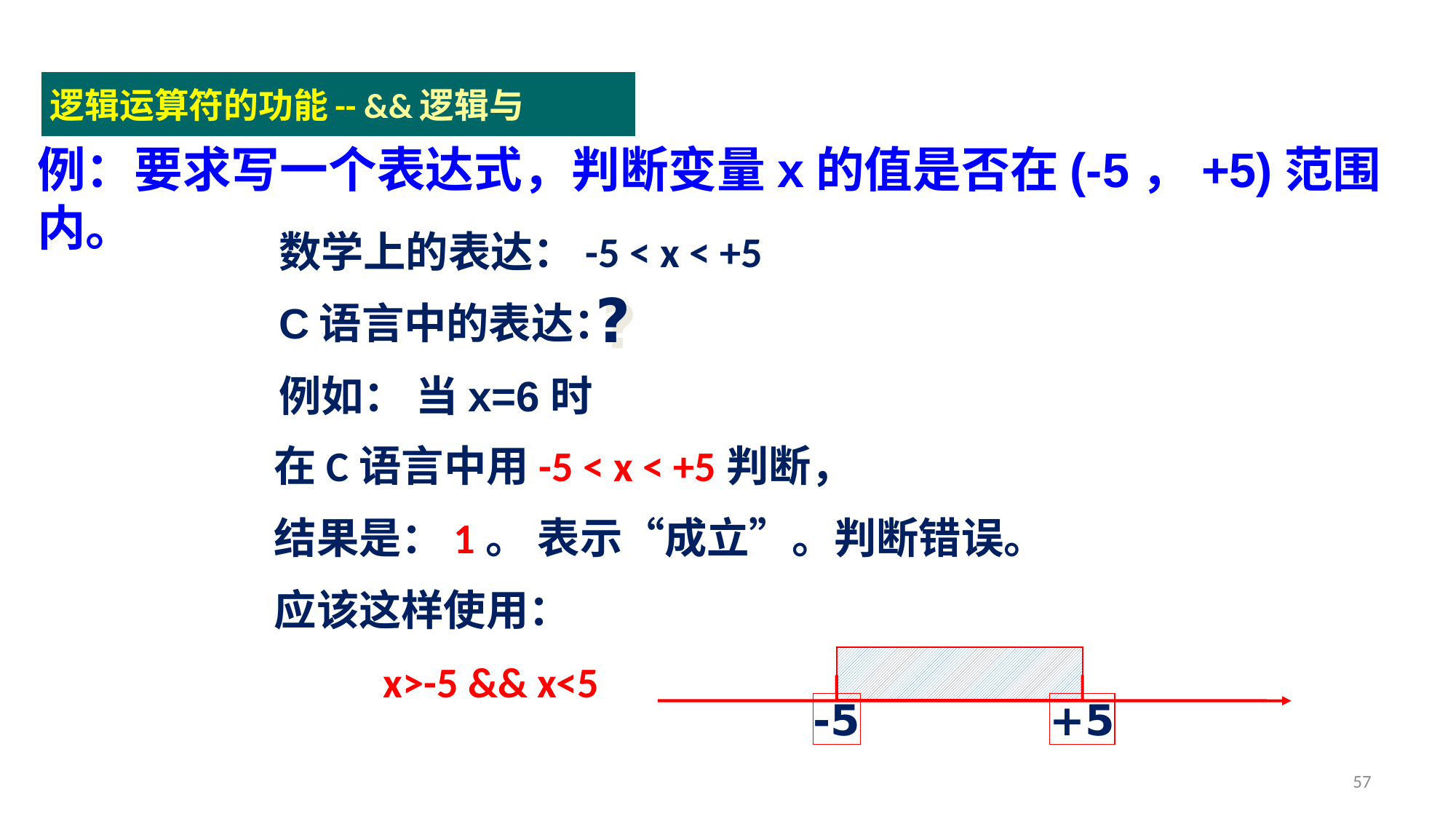

逻辑运算符的功能-- &&逻辑与
例：要求写一个表达式，判断变量x的值是否在(-5，+5)范围内。
数学上的表达：-5 < x < +5
?
C语言中的表达：
例如： 当x=6时
在C语言中用-5 < x < +5判断，
结果是：1。 表示“成立”。判断错误。
应该这样使用：
	x>-5 && x<5

-5
+5

57